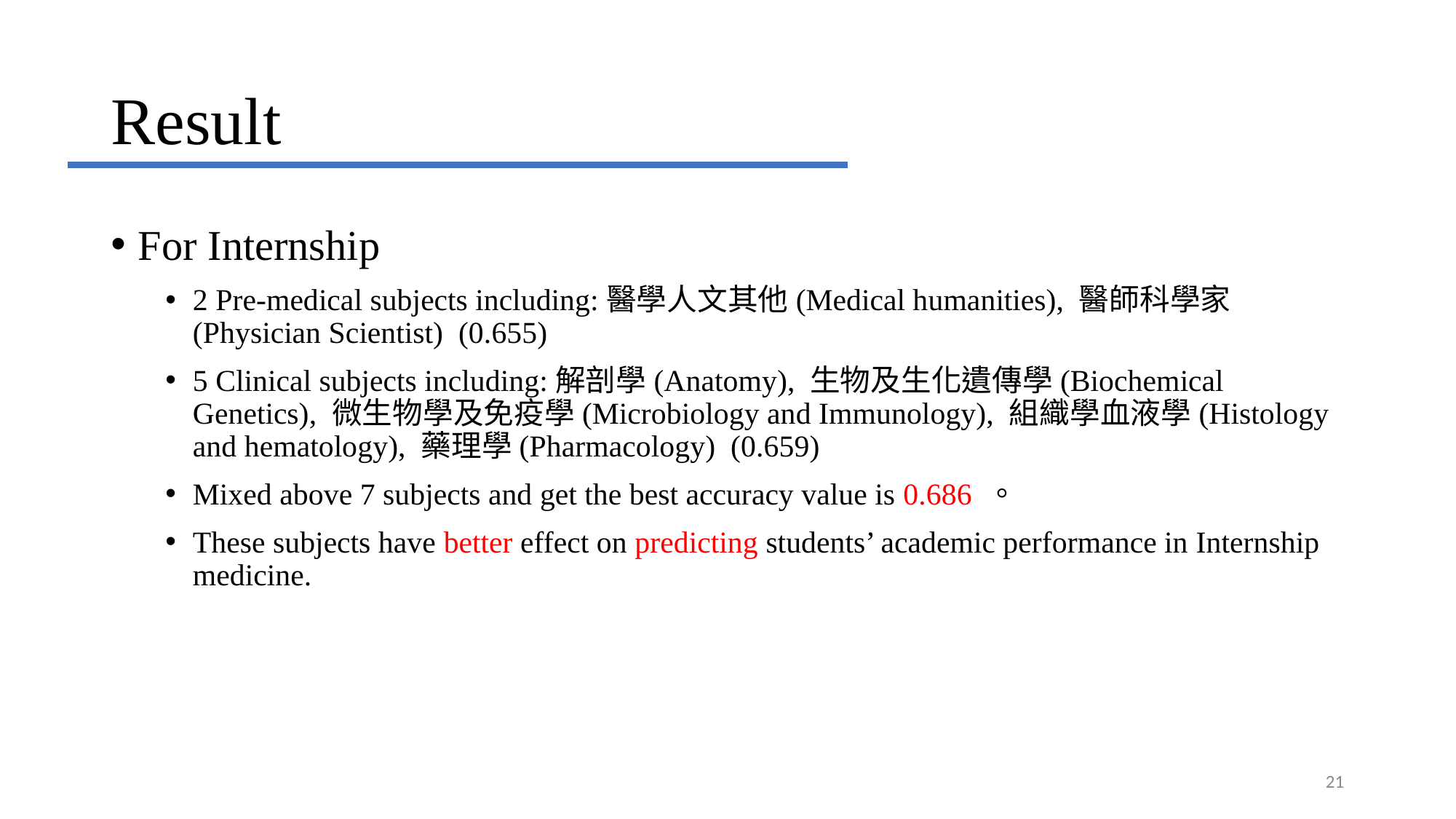

# Result
For Internship
2 Pre-medical subjects including:醫學人文其他(Medical humanities), 醫師科學家(Physician Scientist)  (0.655)
5 Clinical subjects including:解剖學(Anatomy), 生物及生化遺傳學(Biochemical Genetics), 微生物學及免疫學(Microbiology and Immunology), 組織學血液學(Histology and hematology), 藥理學(Pharmacology)  (0.659)
Mixed above 7 subjects and get the best accuracy value is 0.686 。
These subjects have better effect on predicting students’ academic performance in Internship medicine.

21